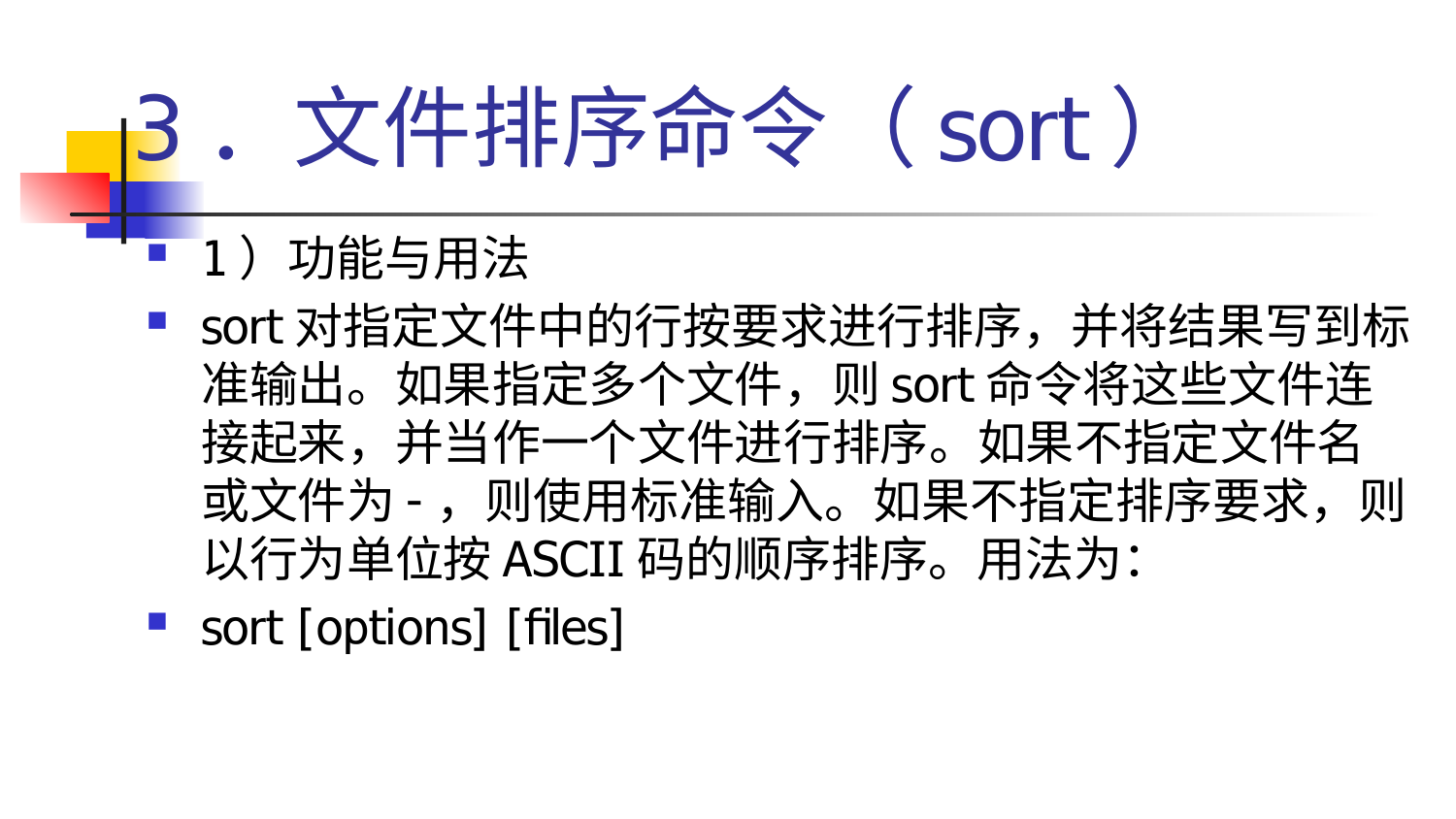

# 3．文件排序命令（sort）
1）功能与用法
sort对指定文件中的行按要求进行排序，并将结果写到标准输出。如果指定多个文件，则sort命令将这些文件连接起来，并当作一个文件进行排序。如果不指定文件名或文件为-，则使用标准输入。如果不指定排序要求，则以行为单位按ASCII码的顺序排序。用法为：
sort [options] [files]